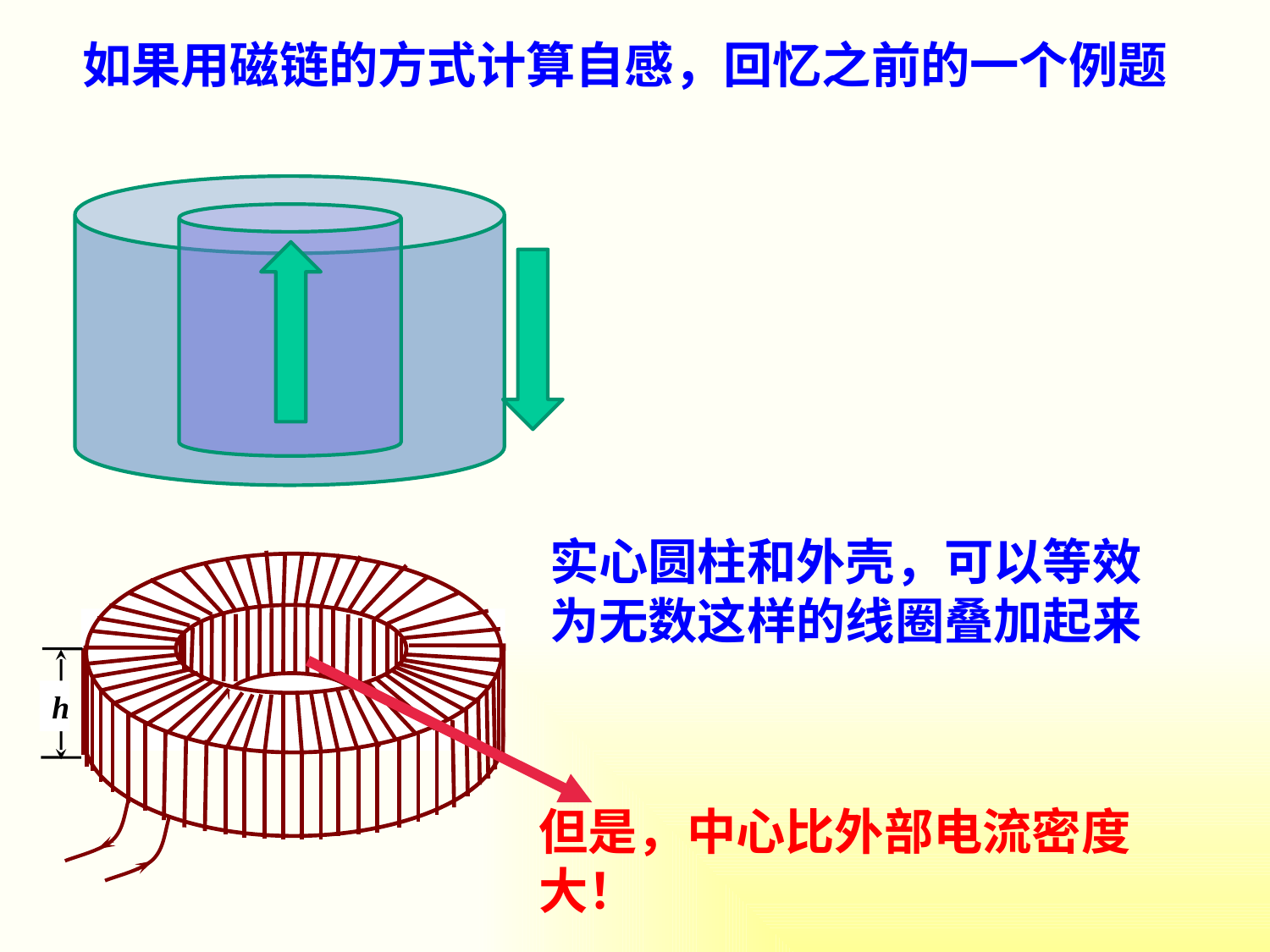

如果用磁链的方式计算自感，回忆之前的一个例题

实心圆柱和外壳，可以等效为无数这样的线圈叠加起来

h

但是，中心比外部电流密度大！